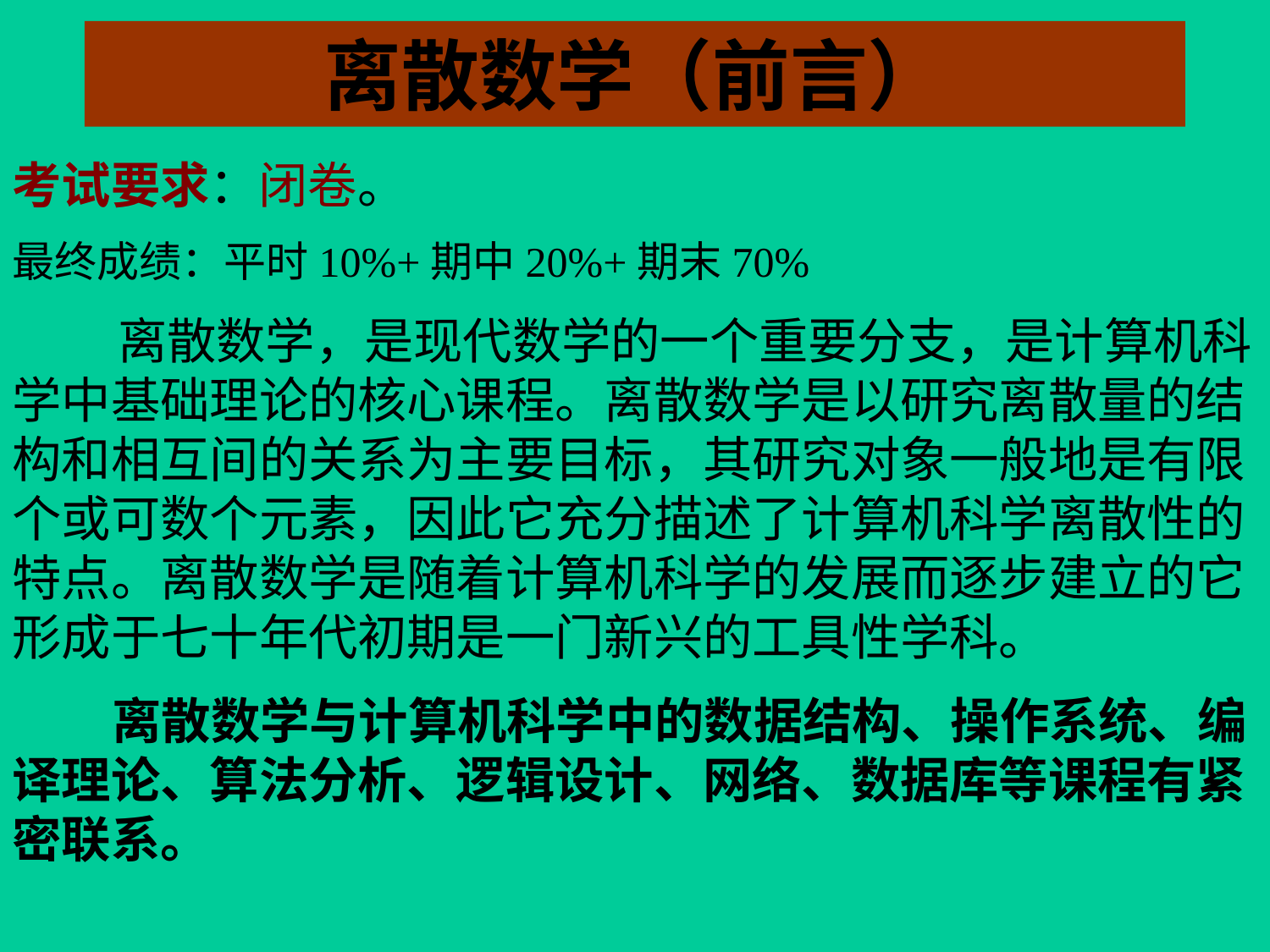

离散数学（前言）
考试要求：闭卷。
最终成绩：平时10%+期中20%+期末70%
          离散数学，是现代数学的一个重要分支，是计算机科学中基础理论的核心课程。离散数学是以研究离散量的结构和相互间的关系为主要目标，其研究对象一般地是有限个或可数个元素，因此它充分描述了计算机科学离散性的特点。离散数学是随着计算机科学的发展而逐步建立的它形成于七十年代初期是一门新兴的工具性学科。
        离散数学与计算机科学中的数据结构、操作系统、编译理论、算法分析、逻辑设计、网络、数据库等课程有紧密联系。